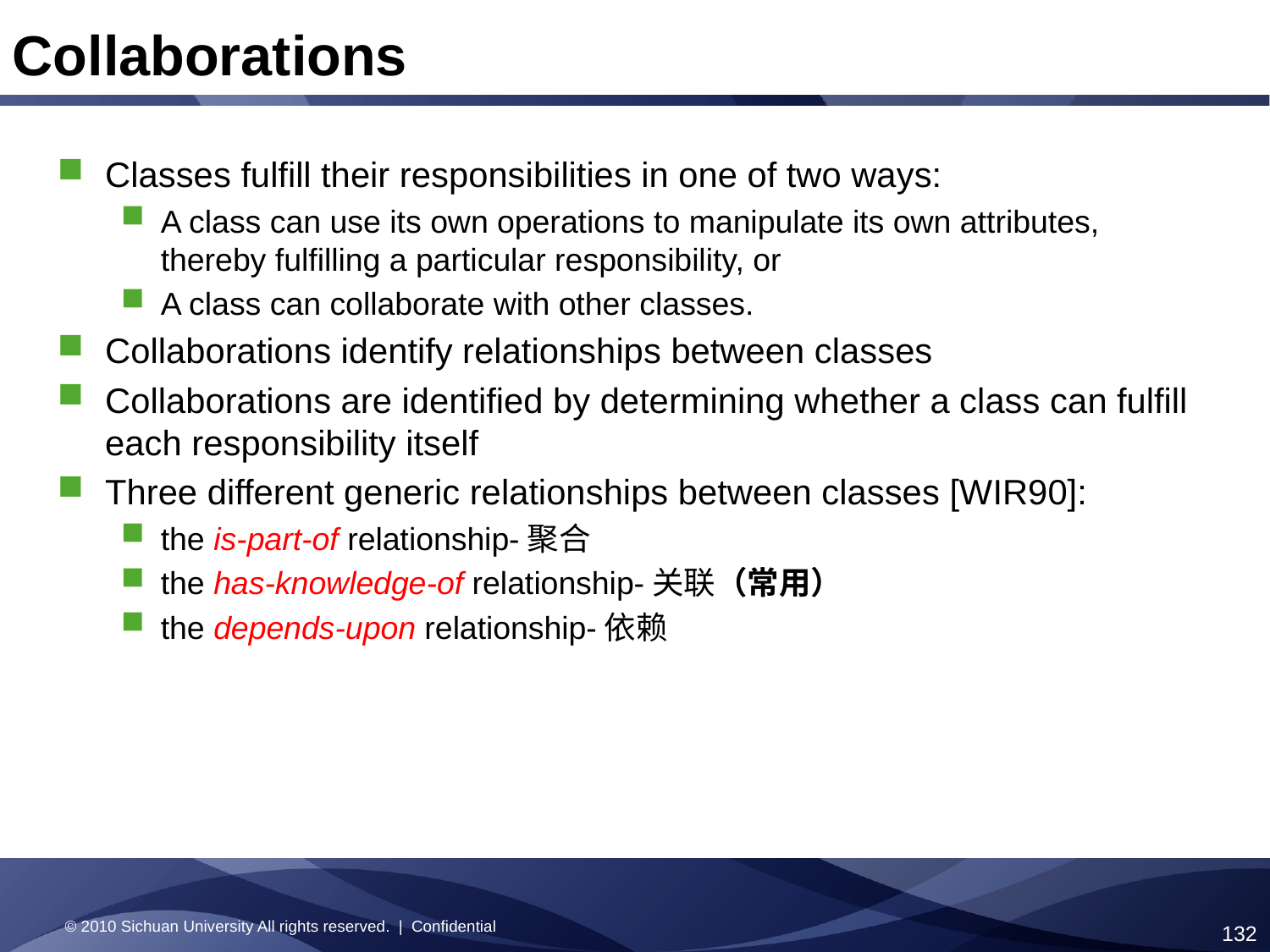

Collaborations
Classes fulfill their responsibilities in one of two ways:
A class can use its own operations to manipulate its own attributes, thereby fulfilling a particular responsibility, or
A class can collaborate with other classes.
Collaborations identify relationships between classes
Collaborations are identified by determining whether a class can fulfill each responsibility itself
Three different generic relationships between classes [WIR90]:
the is-part-of relationship-聚合
the has-knowledge-of relationship-关联（常用）
the depends-upon relationship-依赖
© 2010 Sichuan University All rights reserved.  |  Confidential
132